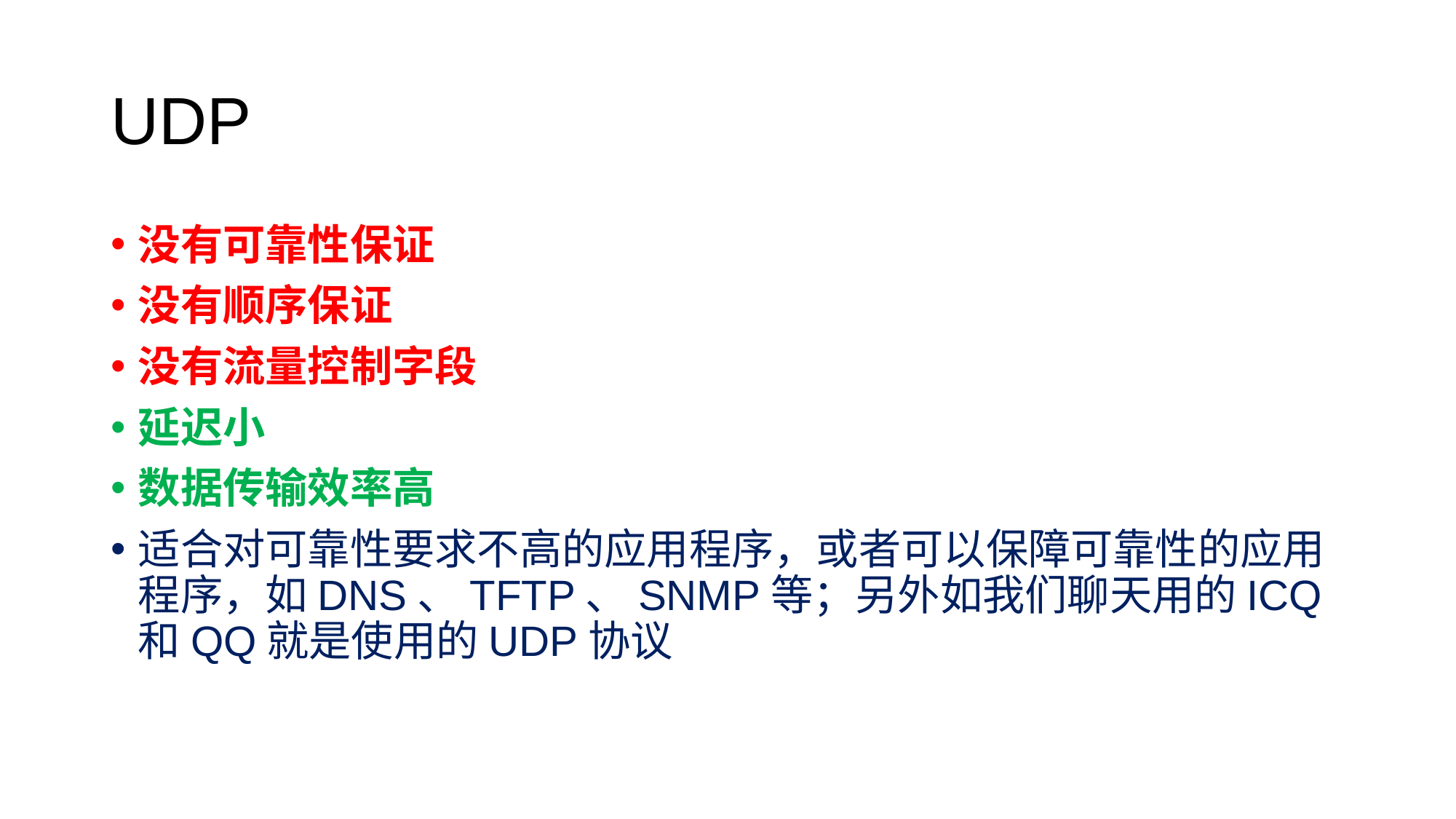

# UDP
没有可靠性保证
没有顺序保证
没有流量控制字段
延迟小
数据传输效率高
适合对可靠性要求不高的应用程序，或者可以保障可靠性的应用程序，如DNS、TFTP、SNMP等；另外如我们聊天用的ICQ和QQ就是使用的UDP协议